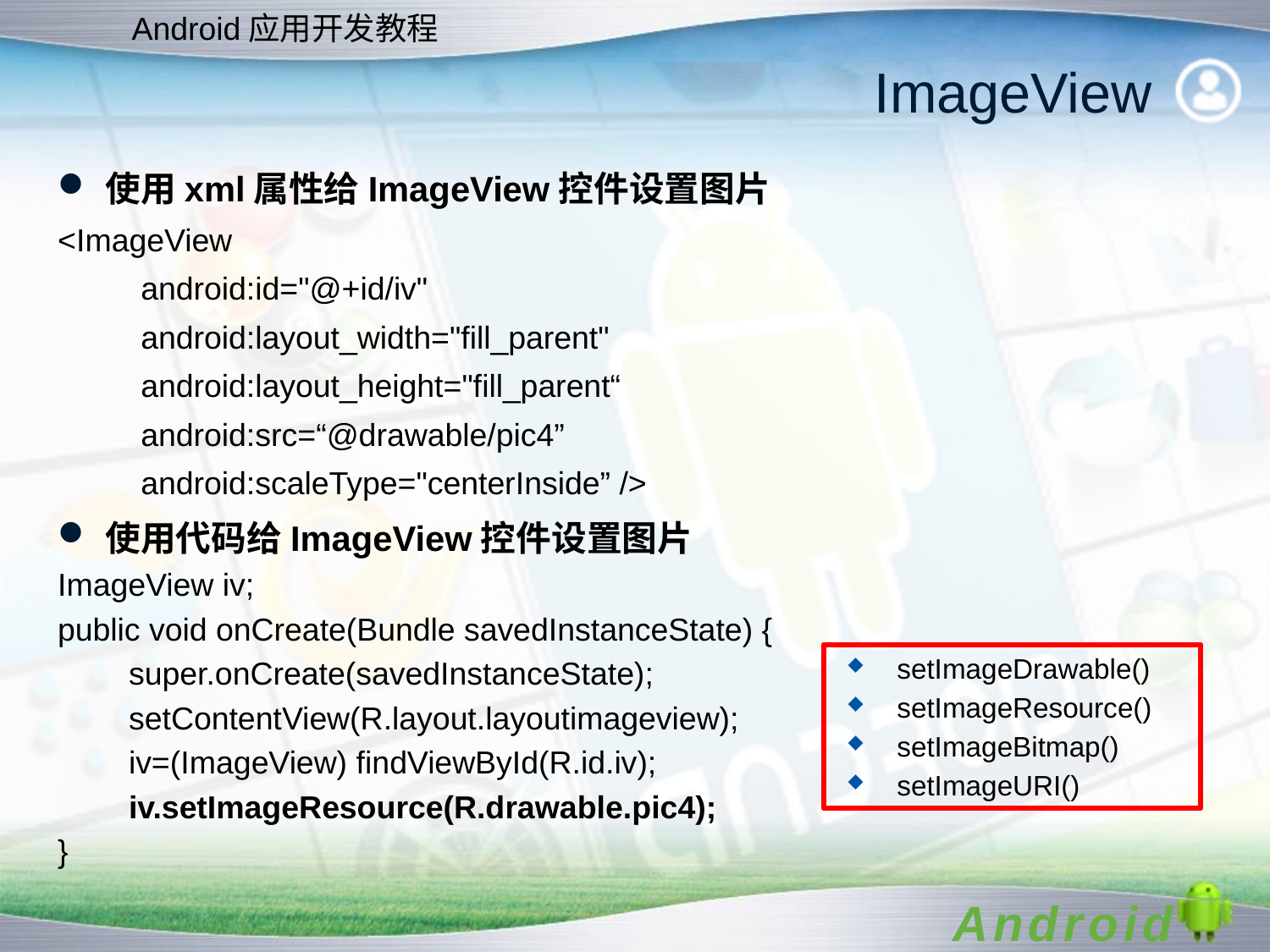

# ImageView
使用xml属性给ImageView控件设置图片
<ImageView
	    android:id="@+id/iv"
	    android:layout_width="fill_parent"
	    android:layout_height="fill_parent“
	    android:src=“@drawable/pic4”
	    android:scaleType="centerInside” />
使用代码给ImageView控件设置图片
ImageView iv;
public void onCreate(Bundle savedInstanceState) {
        super.onCreate(savedInstanceState);
        setContentView(R.layout.layoutimageview);
        iv=(ImageView) findViewById(R.id.iv);
        iv.setImageResource(R.drawable.pic4);
}
setImageDrawable()
setImageResource()
setImageBitmap()
setImageURI()